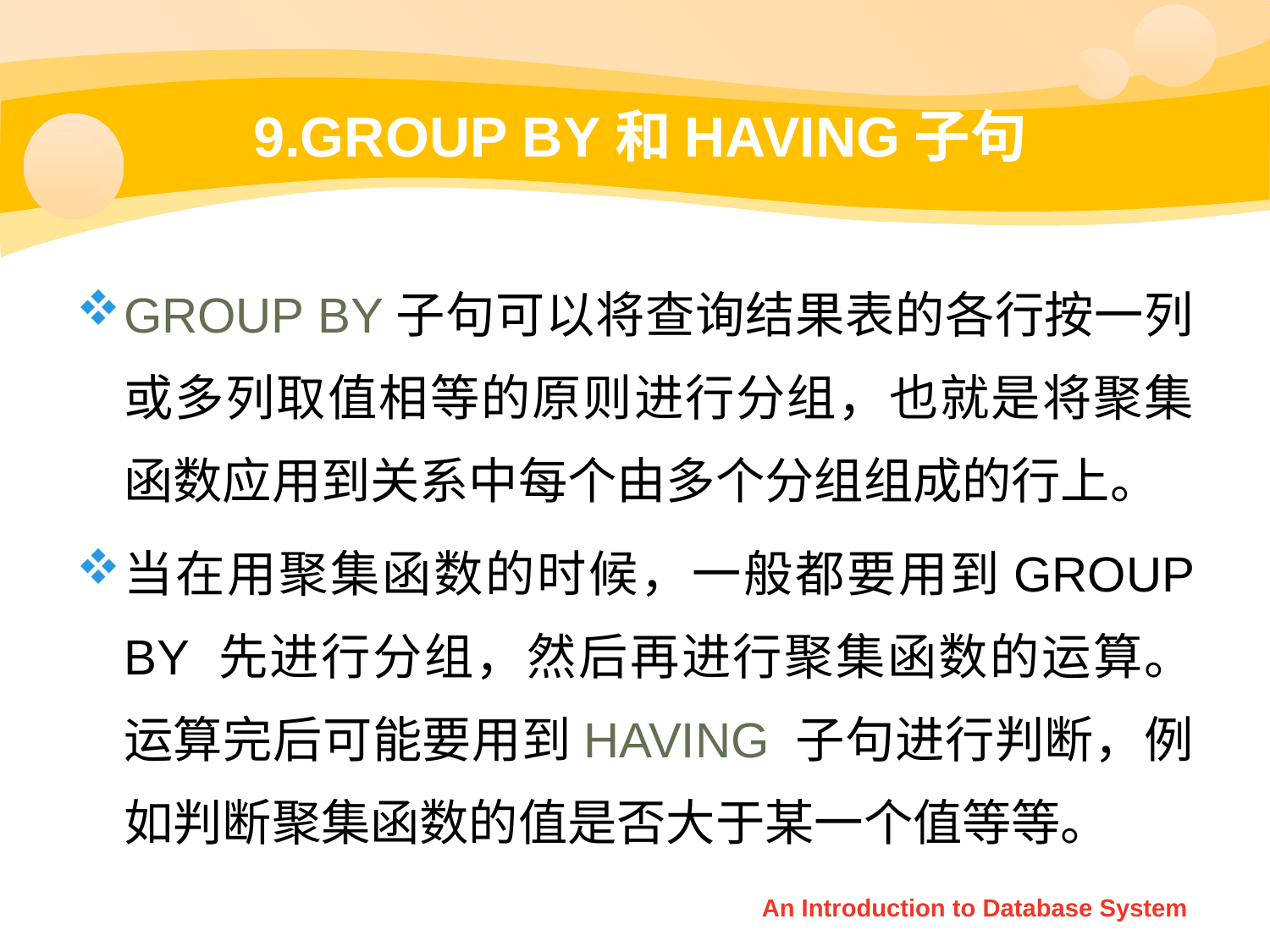

# 9.GROUP BY和HAVING子句
GROUP BY子句可以将查询结果表的各行按一列或多列取值相等的原则进行分组，也就是将聚集函数应用到关系中每个由多个分组组成的行上。
当在用聚集函数的时候，一般都要用到GROUP BY 先进行分组，然后再进行聚集函数的运算。运算完后可能要用到HAVING 子句进行判断，例如判断聚集函数的值是否大于某一个值等等。
An Introduction to Database System